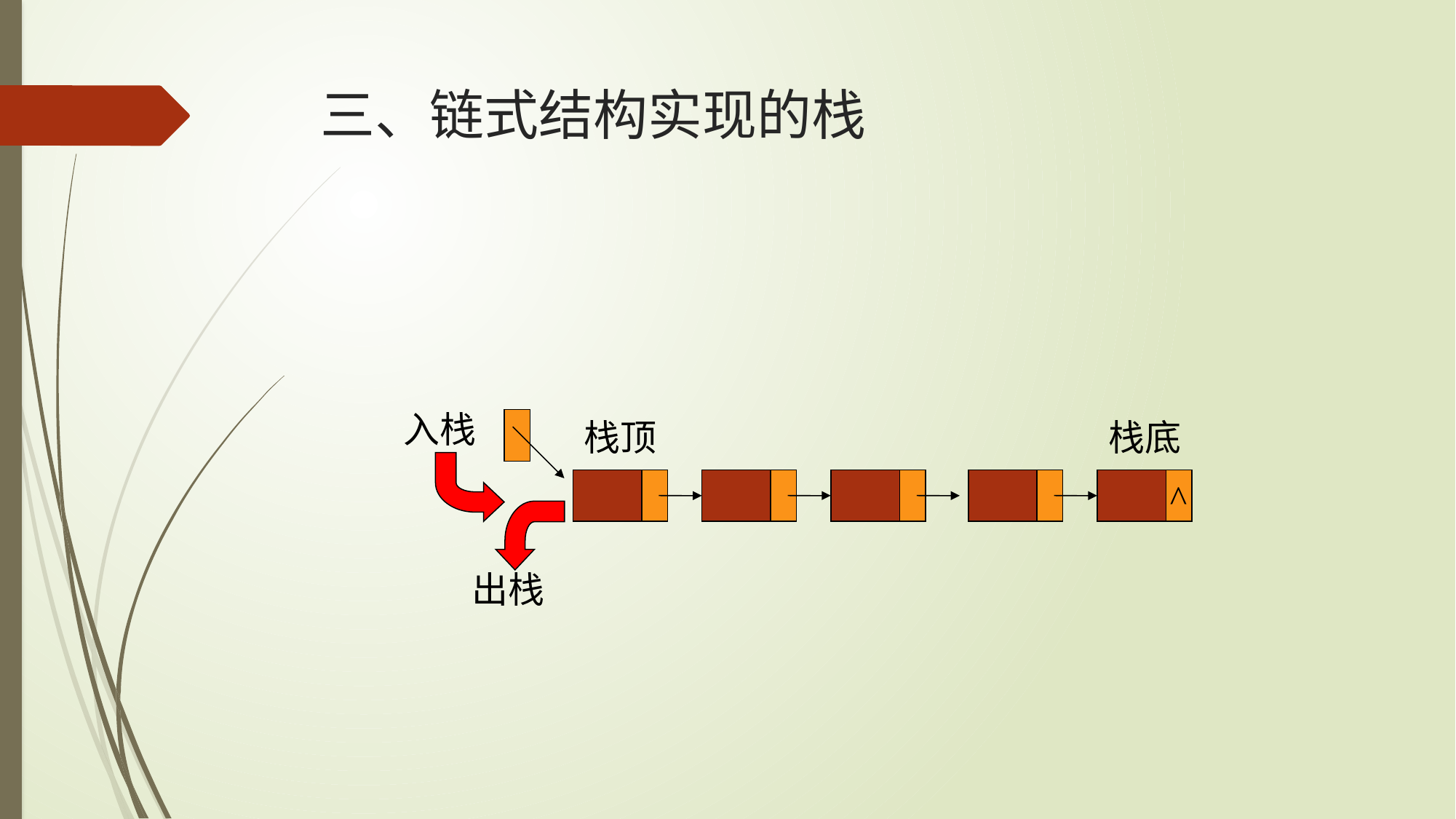

# 三、链式结构实现的栈
入栈
栈顶
栈底

^

出栈